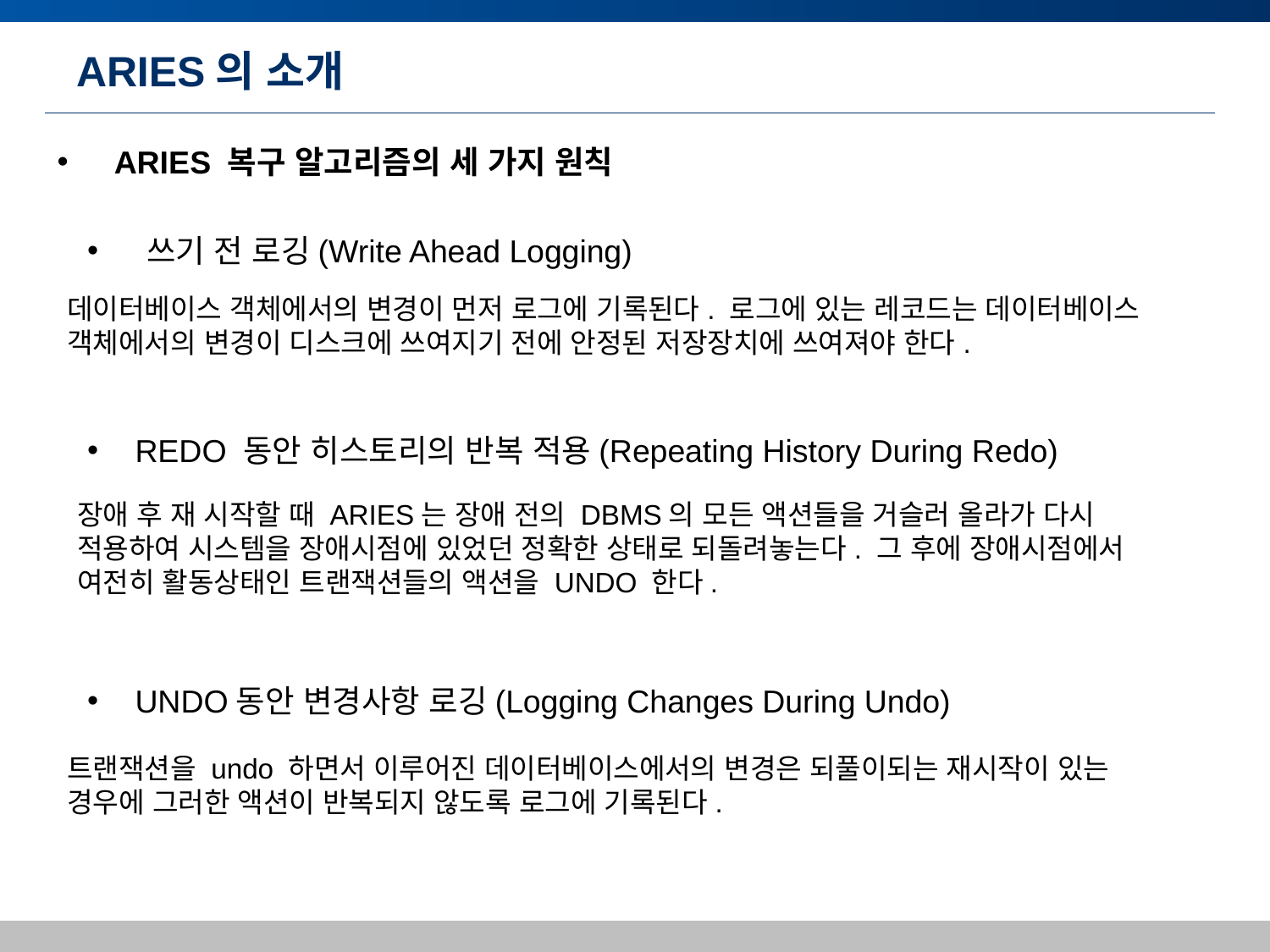

# ARIES의 소개
   ARIES 복구 알고리즘의 세 가지 원칙
   쓰기 전 로깅(Write Ahead Logging)
데이터베이스 객체에서의 변경이 먼저 로그에 기록된다. 로그에 있는 레코드는 데이터베이스 객체에서의 변경이 디스크에 쓰여지기 전에 안정된 저장장치에 쓰여져야 한다.
  REDO 동안 히스토리의 반복 적용(Repeating History During Redo)
장애 후 재 시작할 때 ARIES는 장애 전의 DBMS의 모든 액션들을 거슬러 올라가 다시 적용하여 시스템을 장애시점에 있었던 정확한 상태로 되돌려놓는다. 그 후에 장애시점에서 여전히 활동상태인 트랜잭션들의 액션을 UNDO 한다.
  UNDO동안 변경사항 로깅(Logging Changes During Undo)
트랜잭션을 undo 하면서 이루어진 데이터베이스에서의 변경은 되풀이되는 재시작이 있는 경우에 그러한 액션이 반복되지 않도록 로그에 기록된다.